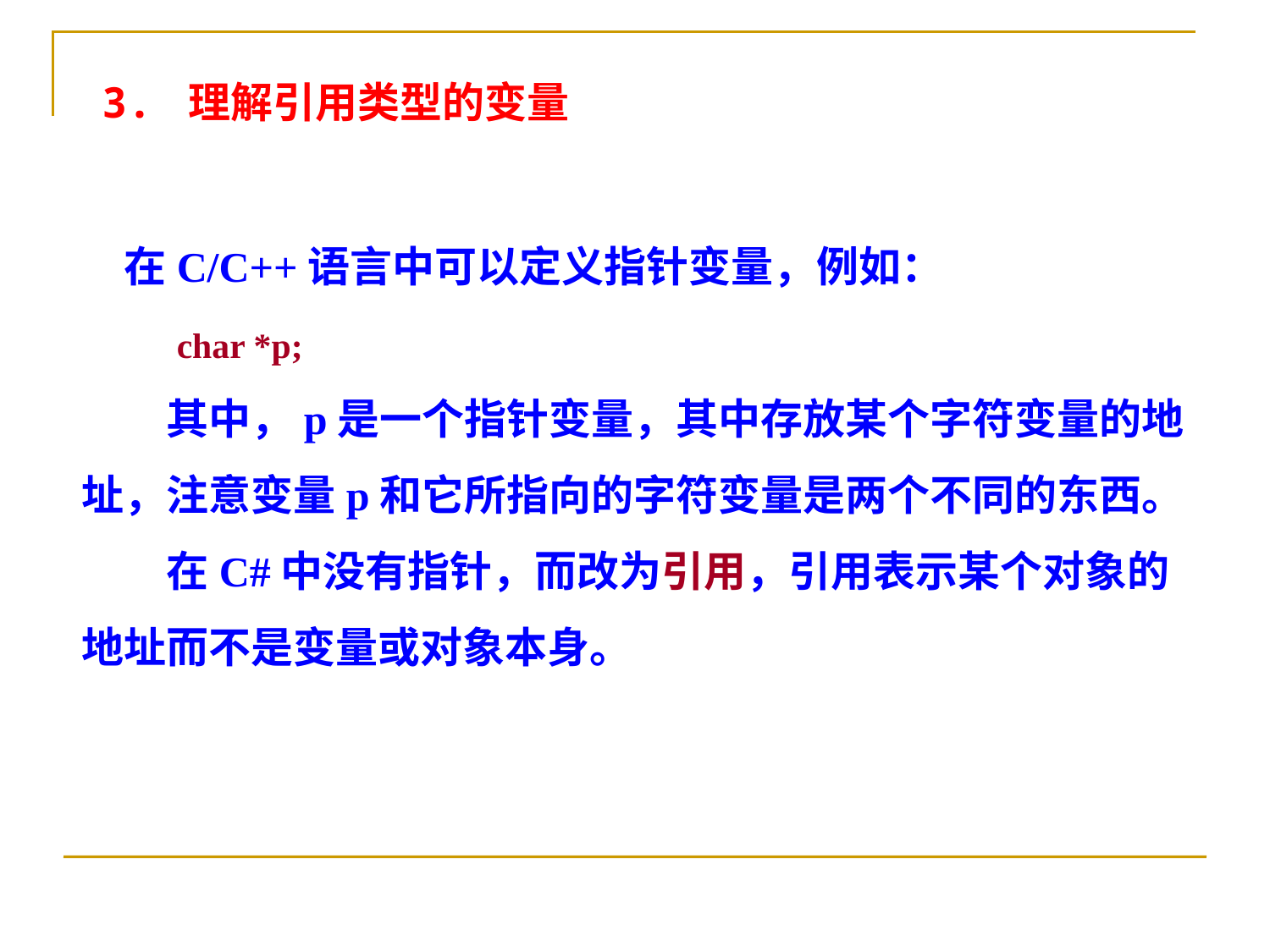

3. 理解引用类型的变量
　在C/C++语言中可以定义指针变量，例如：
　　char *p;
　　其中，p是一个指针变量，其中存放某个字符变量的地址，注意变量p和它所指向的字符变量是两个不同的东西。
　　在C#中没有指针，而改为引用，引用表示某个对象的地址而不是变量或对象本身。